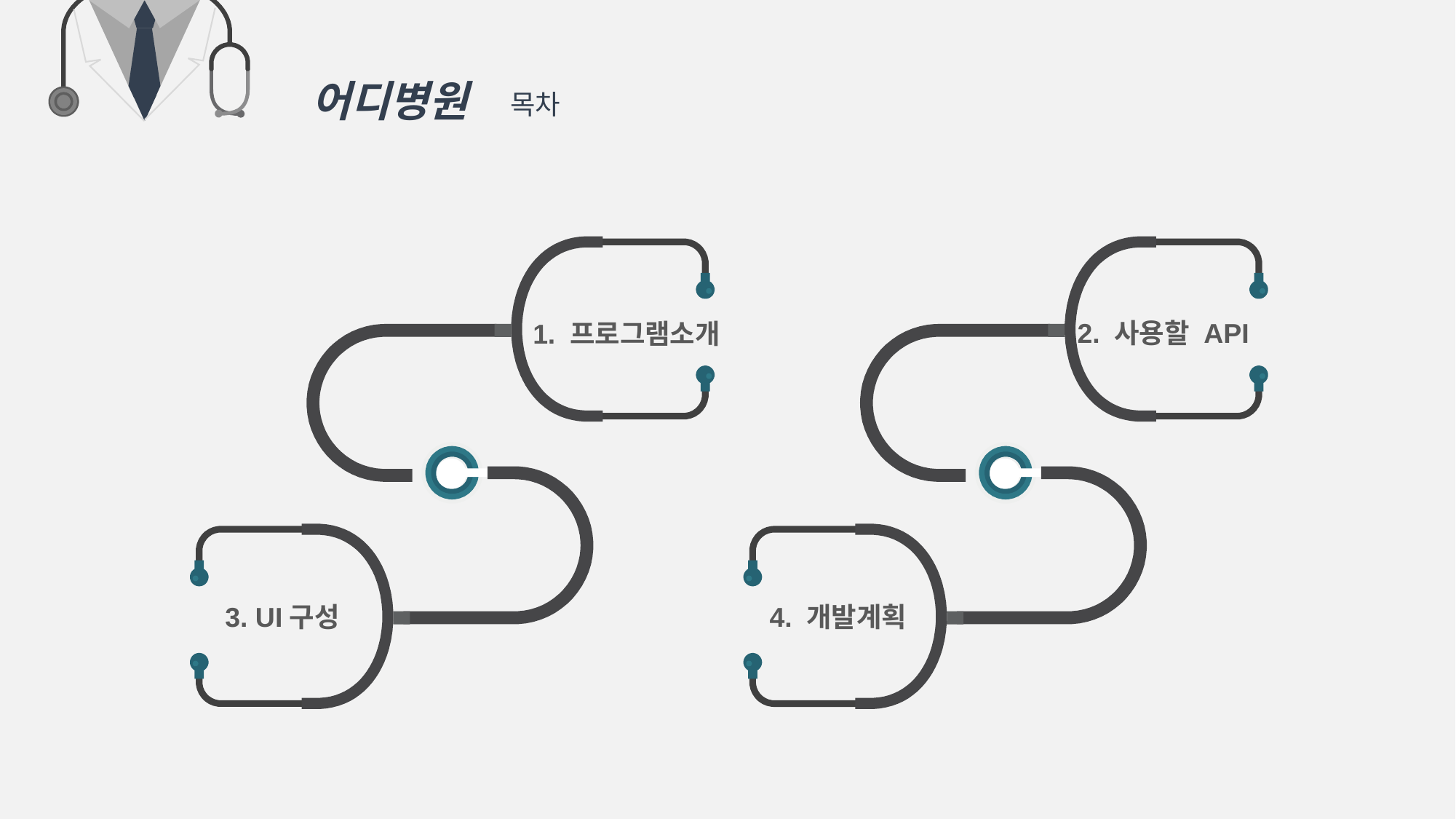

어디병원
목차

1. 프로그램소개
3. UI구성

2. 사용할 API
4. 개발계획